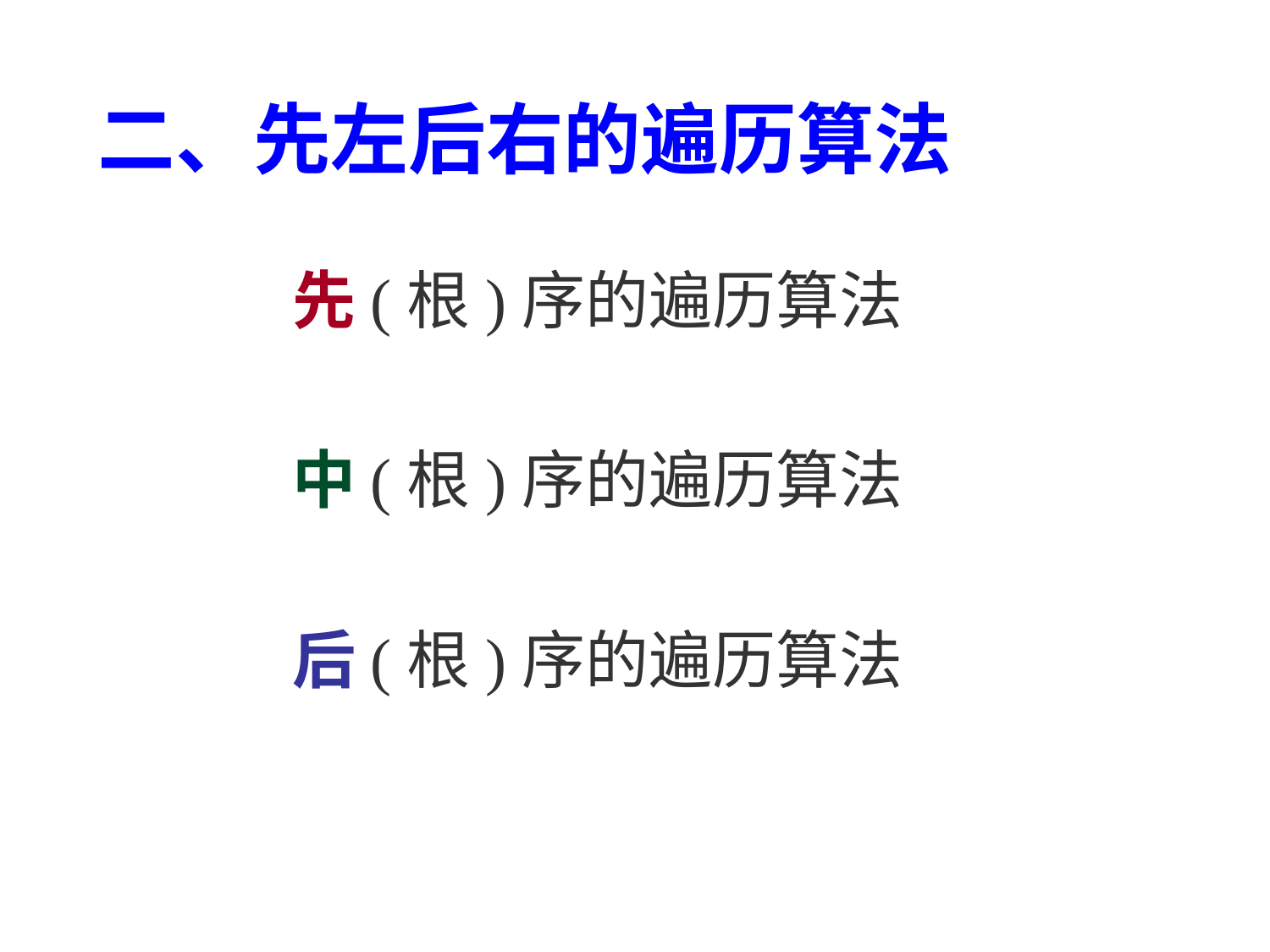

二、先左后右的遍历算法
先(根)序的遍历算法
中(根)序的遍历算法
后(根)序的遍历算法